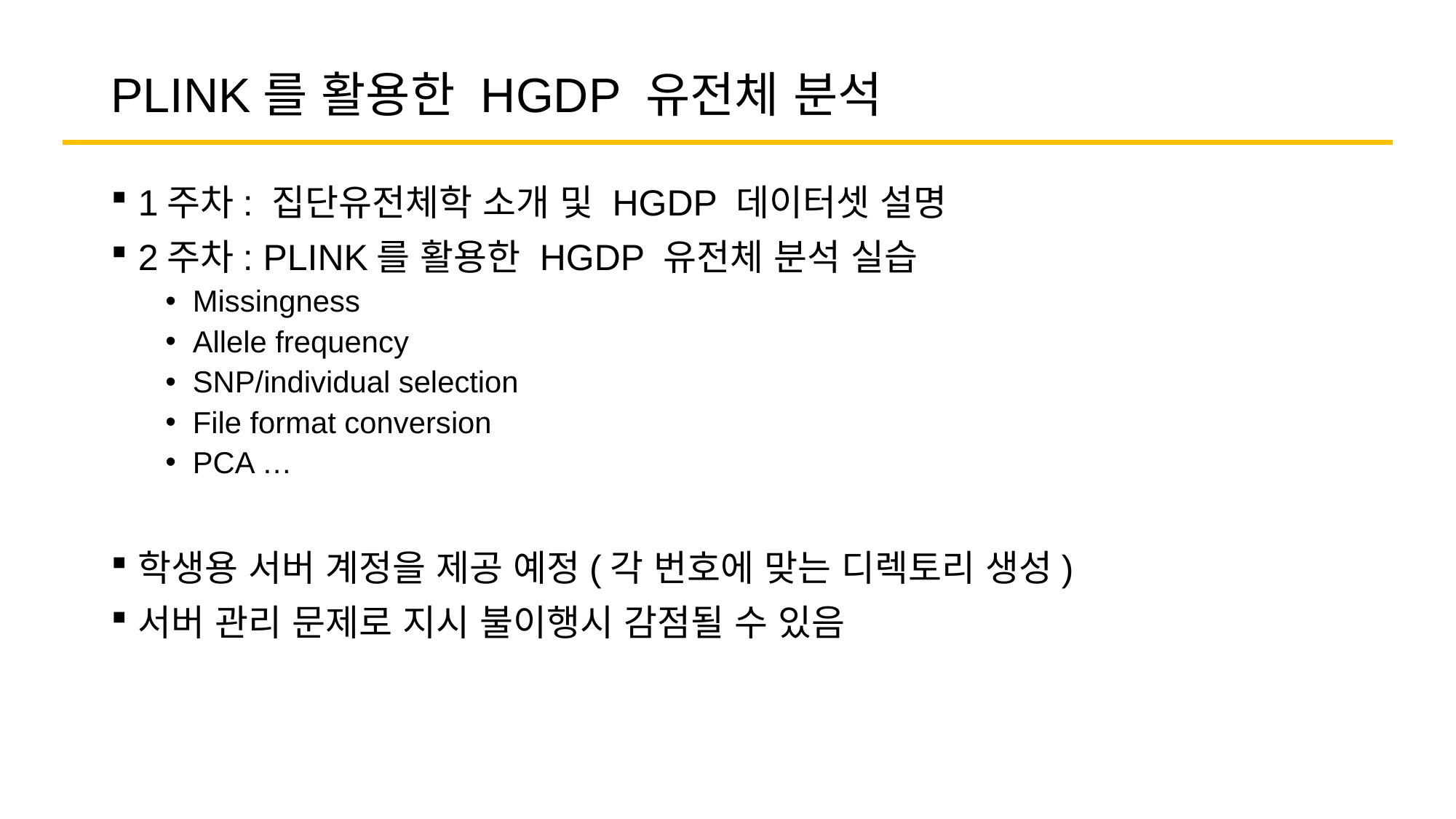

# PLINK를 활용한 HGDP 유전체 분석
1주차: 집단유전체학 소개 및 HGDP 데이터셋 설명
2주차: PLINK를 활용한 HGDP 유전체 분석 실습
Missingness
Allele frequency
SNP/individual selection
File format conversion
PCA …

학생용 서버 계정을 제공 예정(각 번호에 맞는 디렉토리 생성)
서버 관리 문제로 지시 불이행시 감점될 수 있음